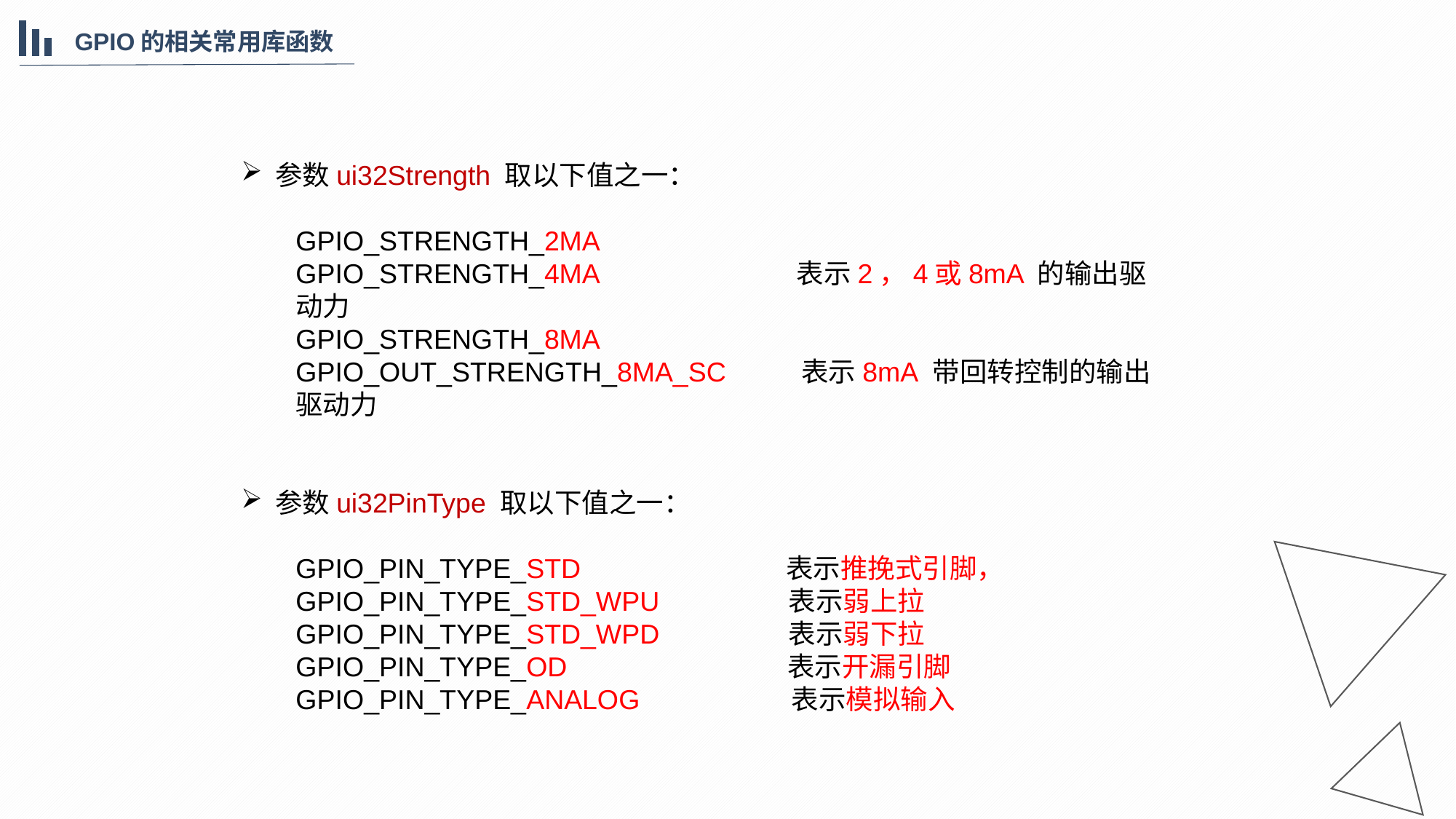

GPIO的相关常用库函数

参数ui32Strength 取以下值之一：

GPIO_STRENGTH_2MA
GPIO_STRENGTH_4MA                         表示2，4或8mA 的输出驱动力
GPIO_STRENGTH_8MA
GPIO_OUT_STRENGTH_8MA_SC         表示8mA 带回转控制的输出驱动力

参数ui32PinType 取以下值之一：

GPIO_PIN_TYPE_STD                          表示推挽式引脚，
GPIO_PIN_TYPE_STD_WPU                表示弱上拉
GPIO_PIN_TYPE_STD_WPD                表示弱下拉
GPIO_PIN_TYPE_OD                            表示开漏引脚
GPIO_PIN_TYPE_ANALOG                   表示模拟输入